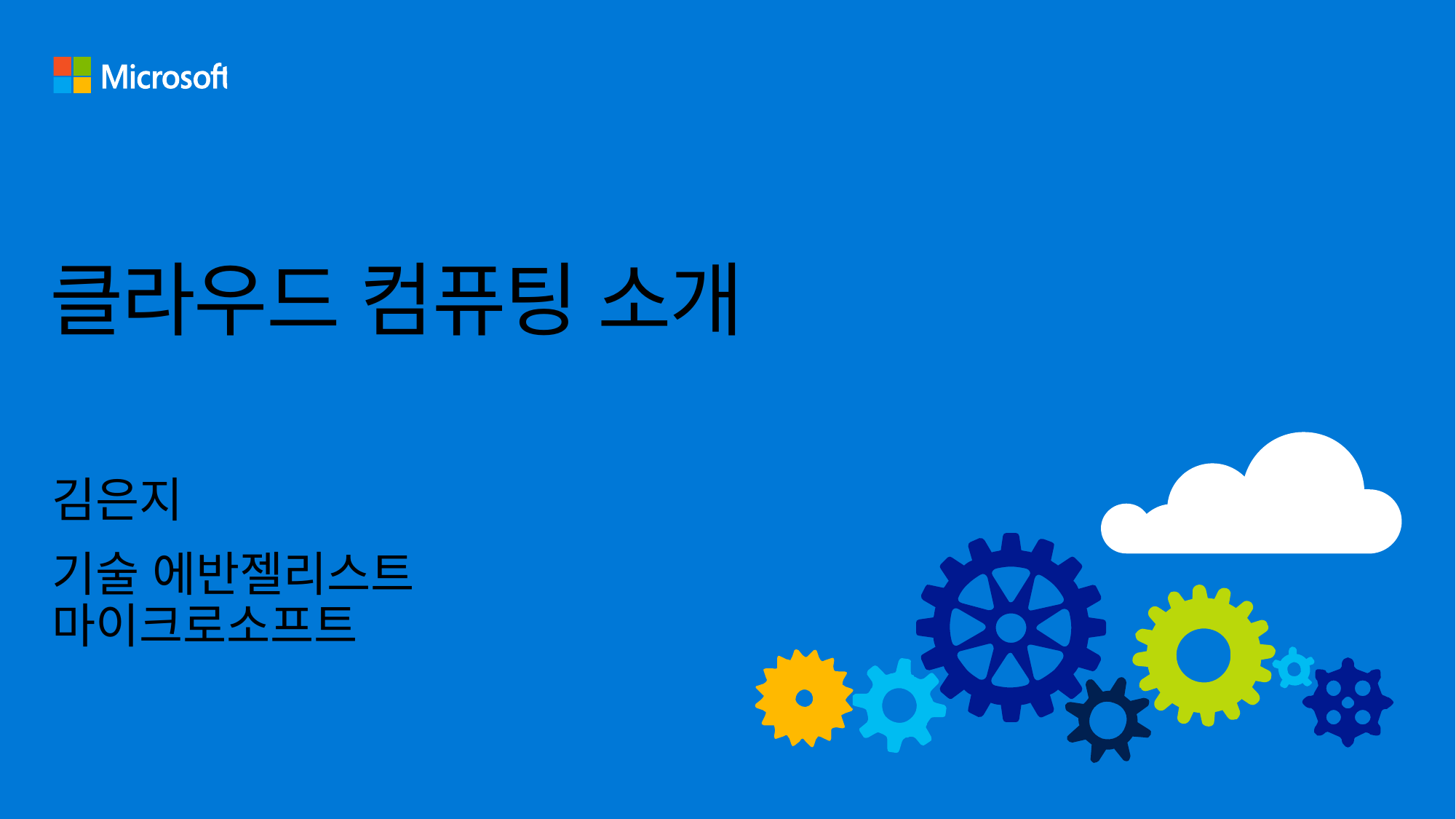

# 클라우드 컴퓨팅 소개
김은지

기술 에반젤리스트
마이크로소프트